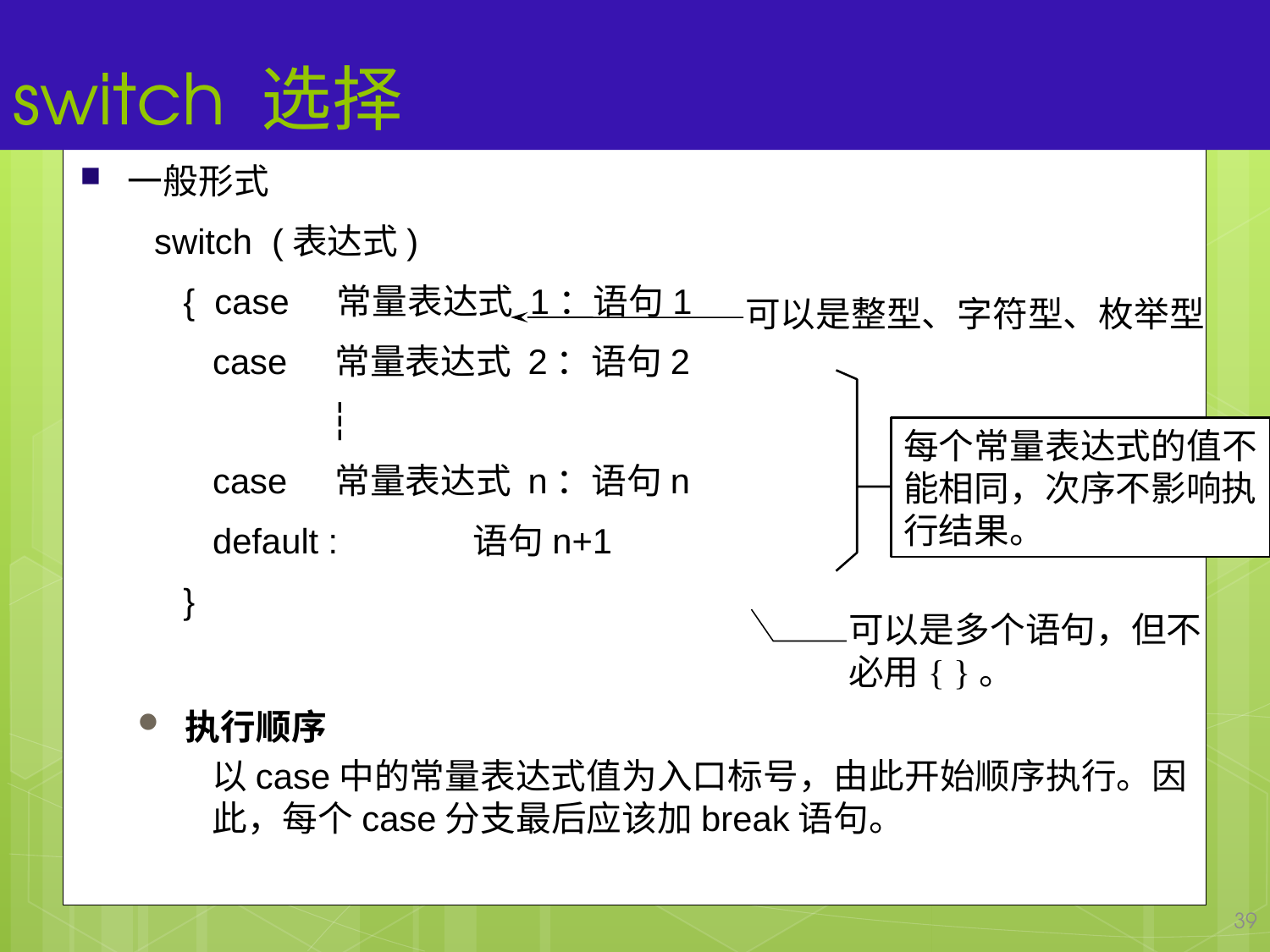

# switch 选择
一般形式
switch  (表达式)
   {  case    常量表达式 1：语句1
      case    常量表达式 2：语句2
                  ┆
      case    常量表达式 n：语句n
      default :             语句n+1
   }
可以是整型、字符型、枚举型

每个常量表达式的值不能相同，次序不影响执行结果。

可以是多个语句，但不必用{ }。

执行顺序
以case中的常量表达式值为入口标号，由此开始顺序执行。因此，每个case分支最后应该加break语句。
39